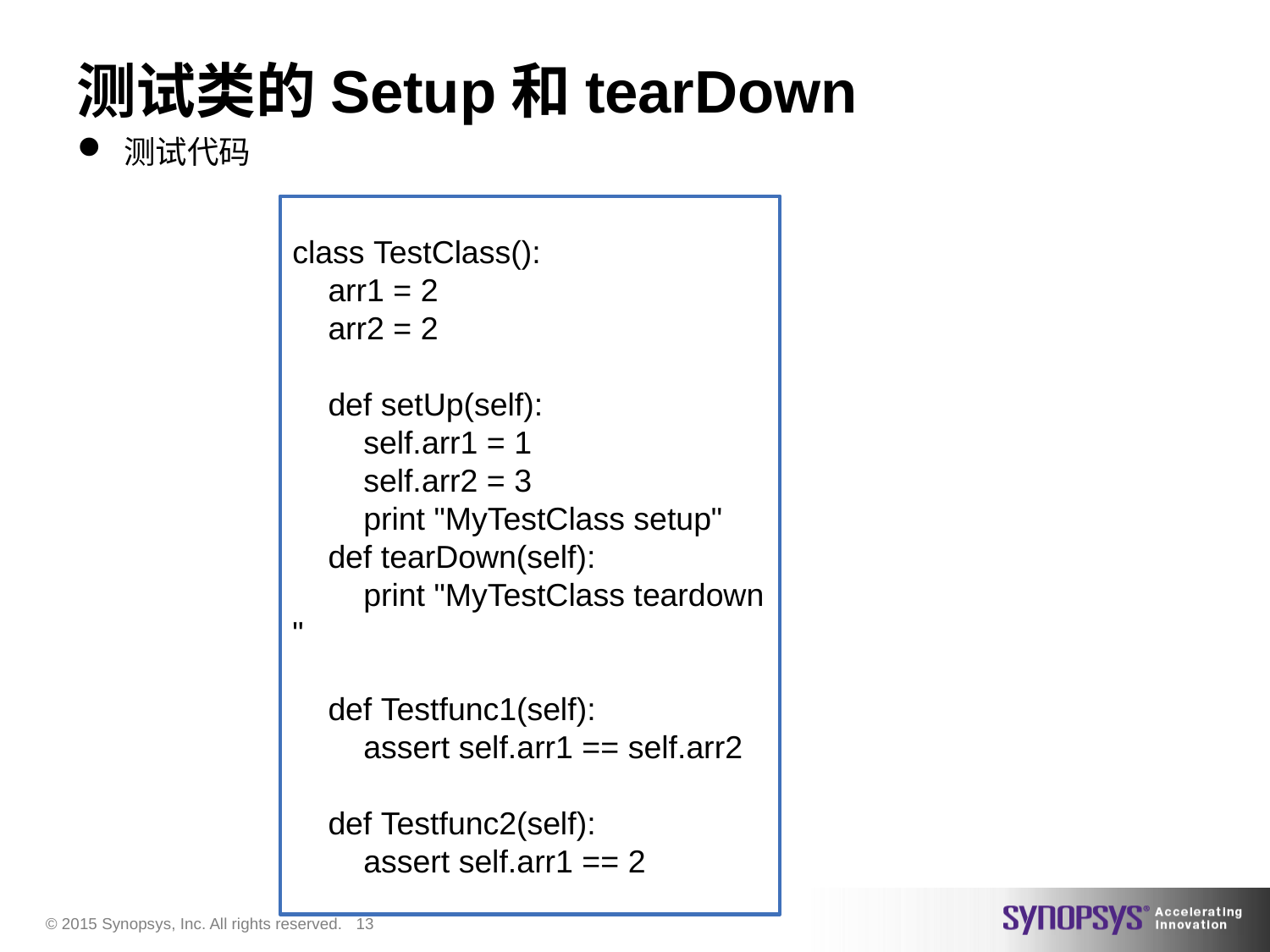

# 测试类的Setup和tearDown
 测试代码

class TestClass():
    arr1 = 2
    arr2 = 2

    def setUp(self):
        self.arr1 = 1
        self.arr2 = 3
        print "MyTestClass setup"
    def tearDown(self):
        print "MyTestClass teardown"

    def Testfunc1(self):
        assert self.arr1 == self.arr2
    def Testfunc2(self):
        assert self.arr1 == 2